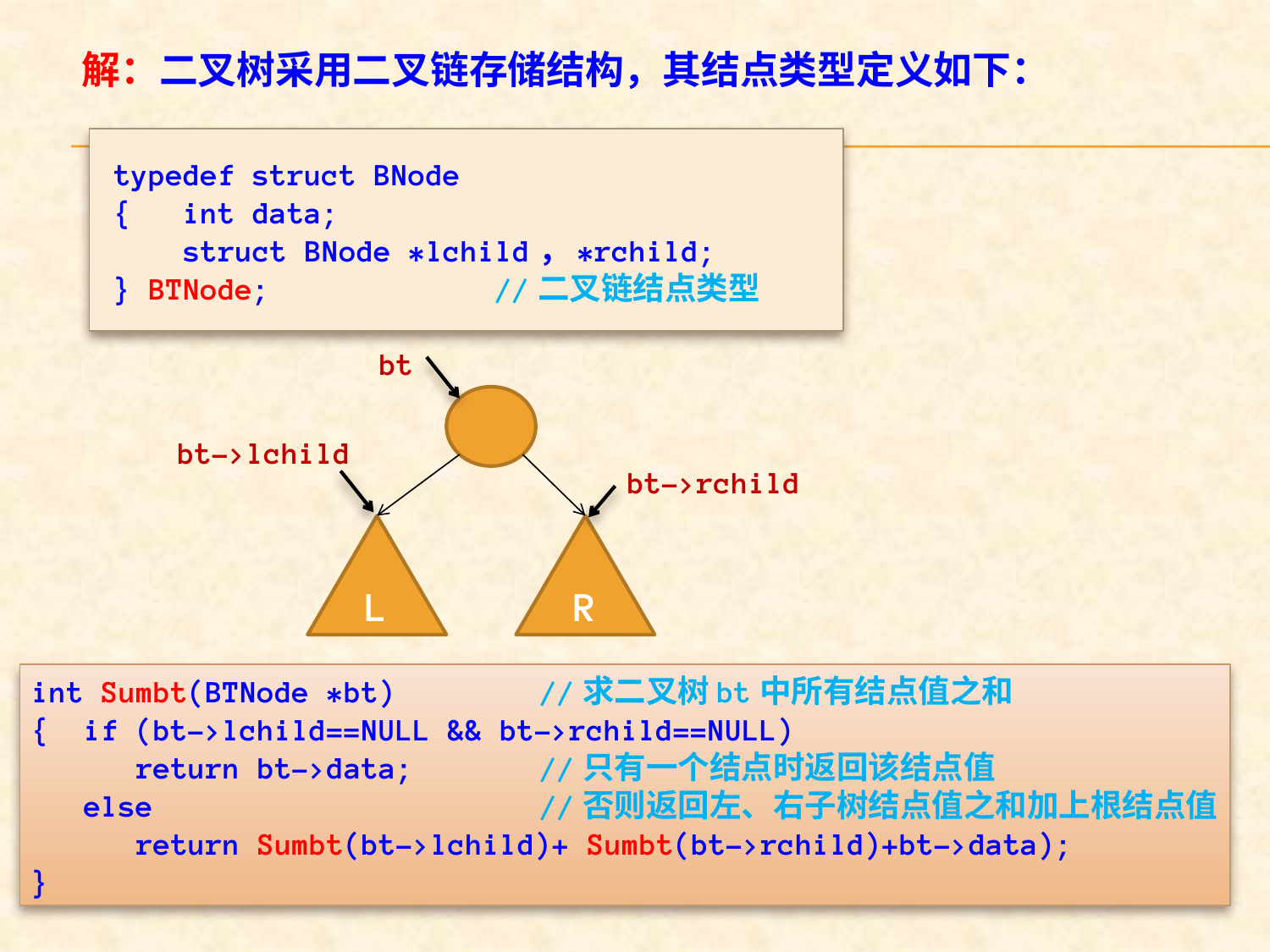

解：二叉树采用二叉链存储结构，其结点类型定义如下：
typedef struct BNode
{   int data;
    struct BNode *lchild，*rchild;
} BTNode;		//二叉链结点类型
bt

bt->lchild
bt->rchild
L
R
int Sumbt(BTNode *bt)		//求二叉树bt中所有结点值之和
{  if (bt->lchild==NULL && bt->rchild==NULL)
      return bt->data;	//只有一个结点时返回该结点值
   else				//否则返回左、右子树结点值之和加上根结点值
      return Sumbt(bt->lchild)+ Sumbt(bt->rchild)+bt->data);
}
10